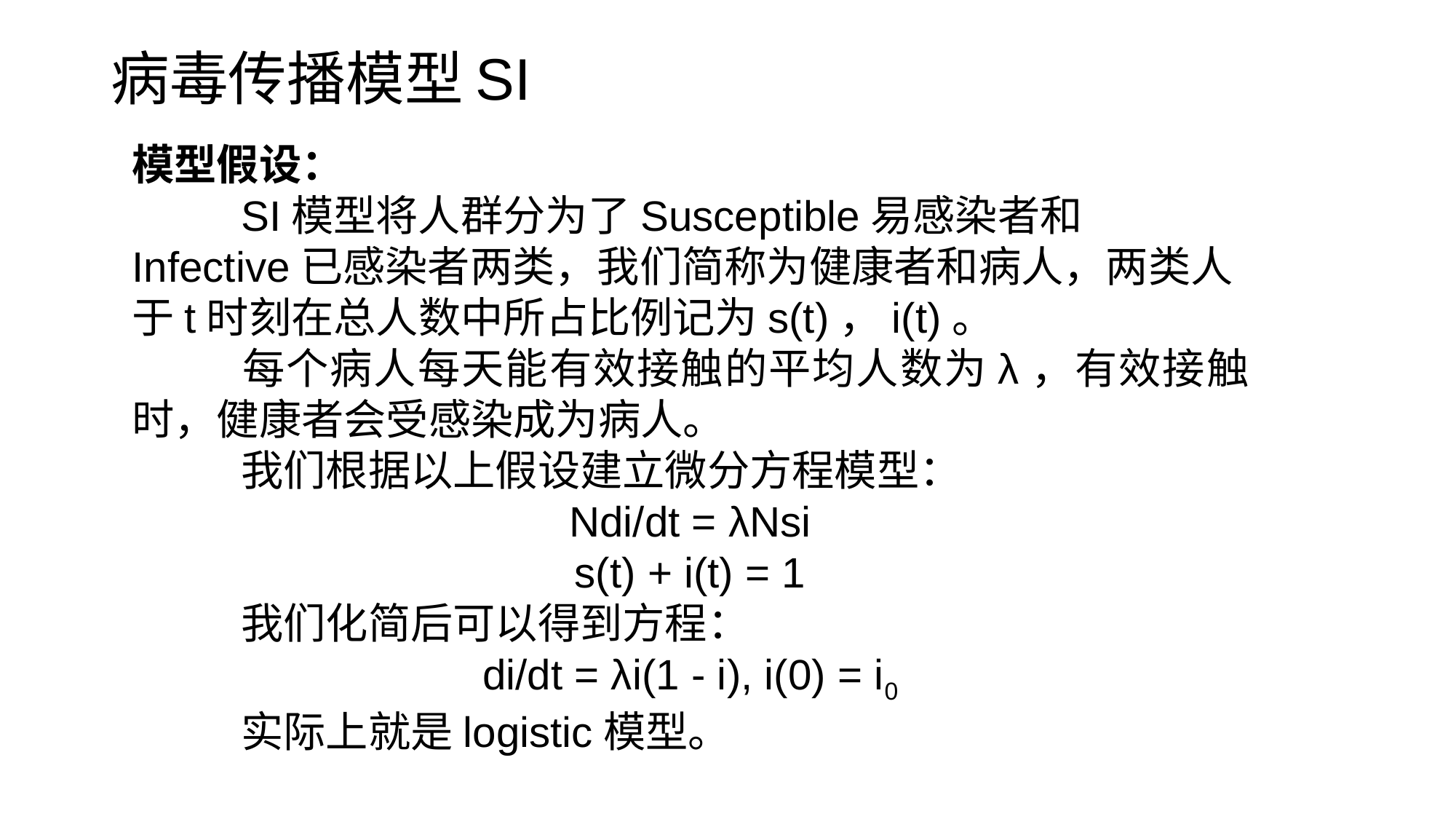

# 病毒传播模型SI
模型假设：
	SI模型将人群分为了Susceptible易感染者和Infective已感染者两类，我们简称为健康者和病人，两类人于t时刻在总人数中所占比例记为s(t)，i(t)。
	每个病人每天能有效接触的平均人数为λ，有效接触时，健康者会受感染成为病人。
	我们根据以上假设建立微分方程模型：
Ndi/dt = λNsi
s(t) + i(t) = 1
	我们化简后可以得到方程：
di/dt = λi(1 - i), i(0) = i0
	实际上就是logistic模型。